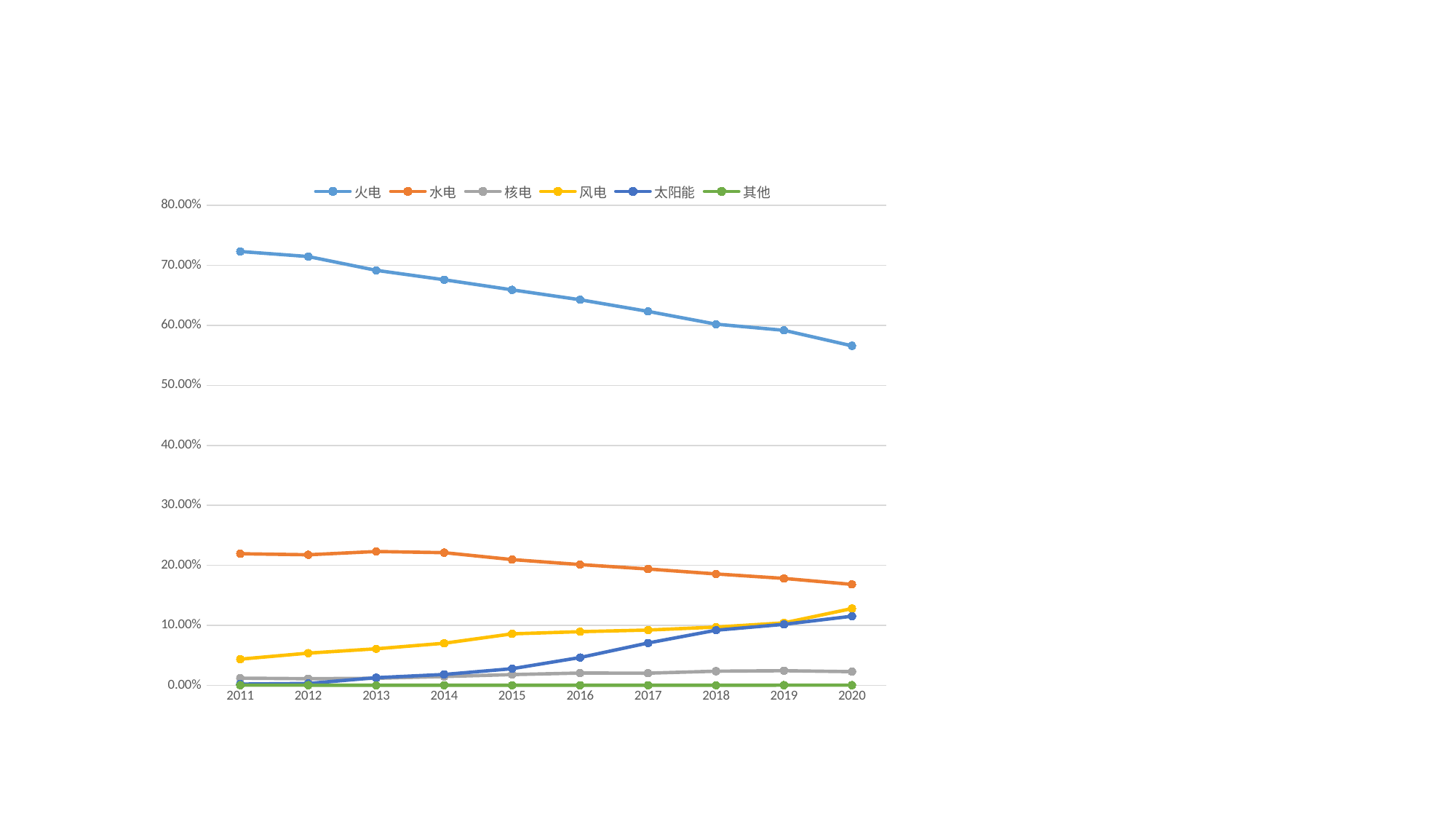

### Chart

| Category | 火电 | 水电 | 核电 | 风电 | 太阳能 | 其他 |
|---|---|---|---|---|---|---|
| 2011 | 0.723191174947997 | 0.219289741441789 | 0.0118313677136376 | 0.0435134550040944 | 0.00199542558097945 | 0.000178835311502875 |
| 2012 | 0.714785262698932 | 0.217545236538042 | 0.0109614126880314 | 0.0535600610420754 | 0.00297362110311751 | 0.000174405929801613 |
| 2013 | 0.691821449017238 | 0.222981998600598 | 0.0116563831817314 | 0.0608421856116023 | 0.0126343744036639 | 6.3609185166338e-05 |
| 2014 | 0.67614295660246 | 0.221092480854026 | 0.0145625435135762 | 0.0700351009514969 | 0.0180291250870272 | 0.000137792991413321 |
| 2015 | 0.659253771463413 | 0.209497334898084 | 0.0178132396231487 | 0.0857225278147476 | 0.0276541202541189 | 5.90059464881627e-05 |
| 2016 | 0.64279915177219 | 0.201193577703726 | 0.0203817025143896 | 0.0893486822175098 | 0.0462344744016965 | 4.2411390487731e-05 |
| 2017 | 0.623349881529956 | 0.193833916281169 | 0.0202076046485389 | 0.0920963556357892 | 0.0704727518898793 | 3.94900146677197e-05 |
| 2018 | 0.60210617168299 | 0.185560987932405 | 0.0235036550130781 | 0.0969775752185377 | 0.0917463541968181 | 0.00010525595617142 |
| 2019 | 0.591811148976394 | 0.178124922265615 | 0.0242481530310191 | 0.104052138006517 | 0.101579562697445 | 0.000184075023009378 |
| 2020 | 0.56595050930278 | 0.168153930691226 | 0.0226563670794676 | 0.127904706112087 | 0.115148294982357 | 0.000186191832082215 |